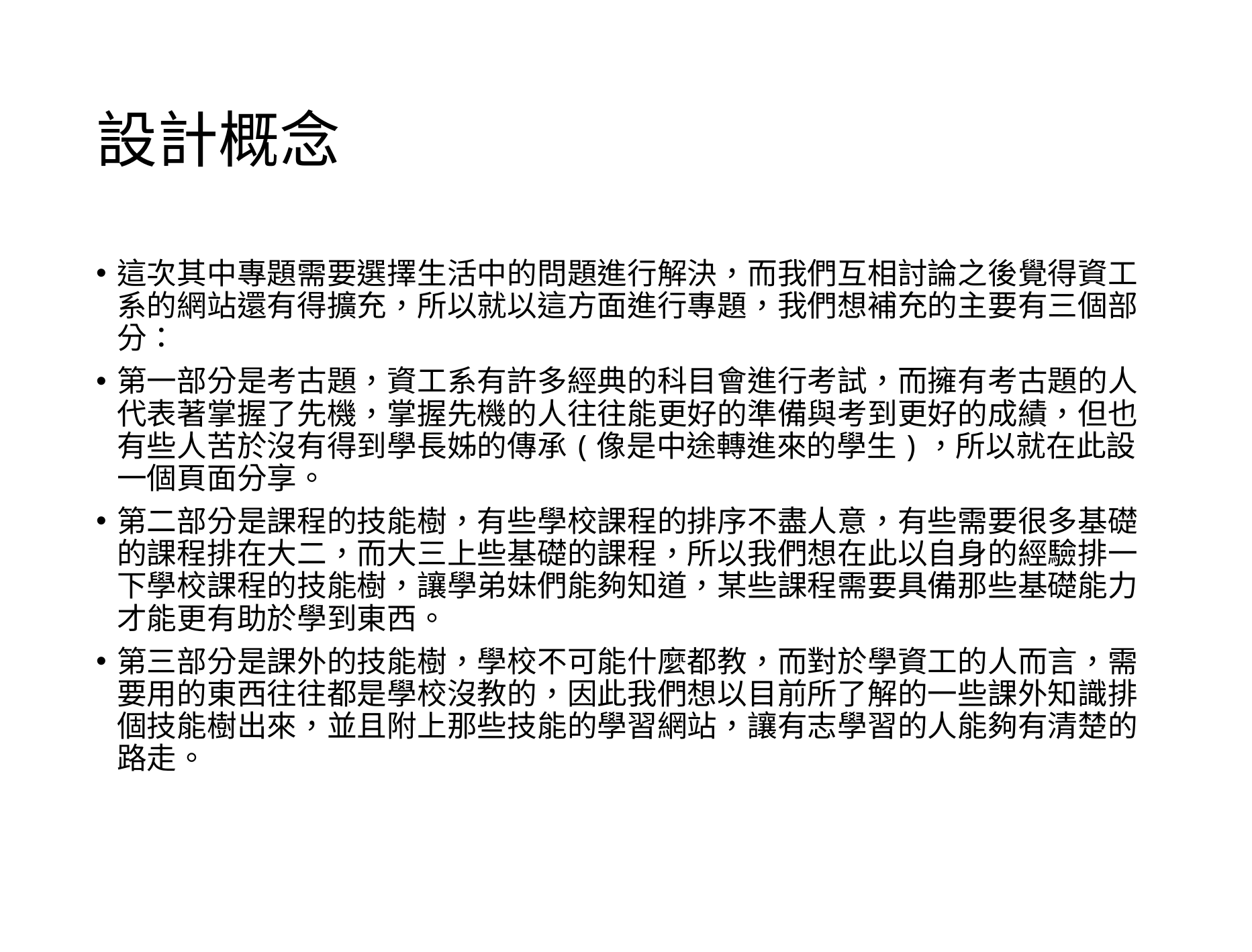

# 設計概念
這次其中專題需要選擇生活中的問題進行解決，而我們互相討論之後覺得資工系的網站還有得擴充，所以就以這方面進行專題，我們想補充的主要有三個部分：
第一部分是考古題，資工系有許多經典的科目會進行考試，而擁有考古題的人代表著掌握了先機，掌握先機的人往往能更好的準備與考到更好的成績，但也有些人苦於沒有得到學長姊的傳承(像是中途轉進來的學生)，所以就在此設一個頁面分享。
第二部分是課程的技能樹，有些學校課程的排序不盡人意，有些需要很多基礎的課程排在大二，而大三上些基礎的課程，所以我們想在此以自身的經驗排一下學校課程的技能樹，讓學弟妹們能夠知道，某些課程需要具備那些基礎能力才能更有助於學到東西。
第三部分是課外的技能樹，學校不可能什麼都教，而對於學資工的人而言，需要用的東西往往都是學校沒教的，因此我們想以目前所了解的一些課外知識排個技能樹出來，並且附上那些技能的學習網站，讓有志學習的人能夠有清楚的路走。